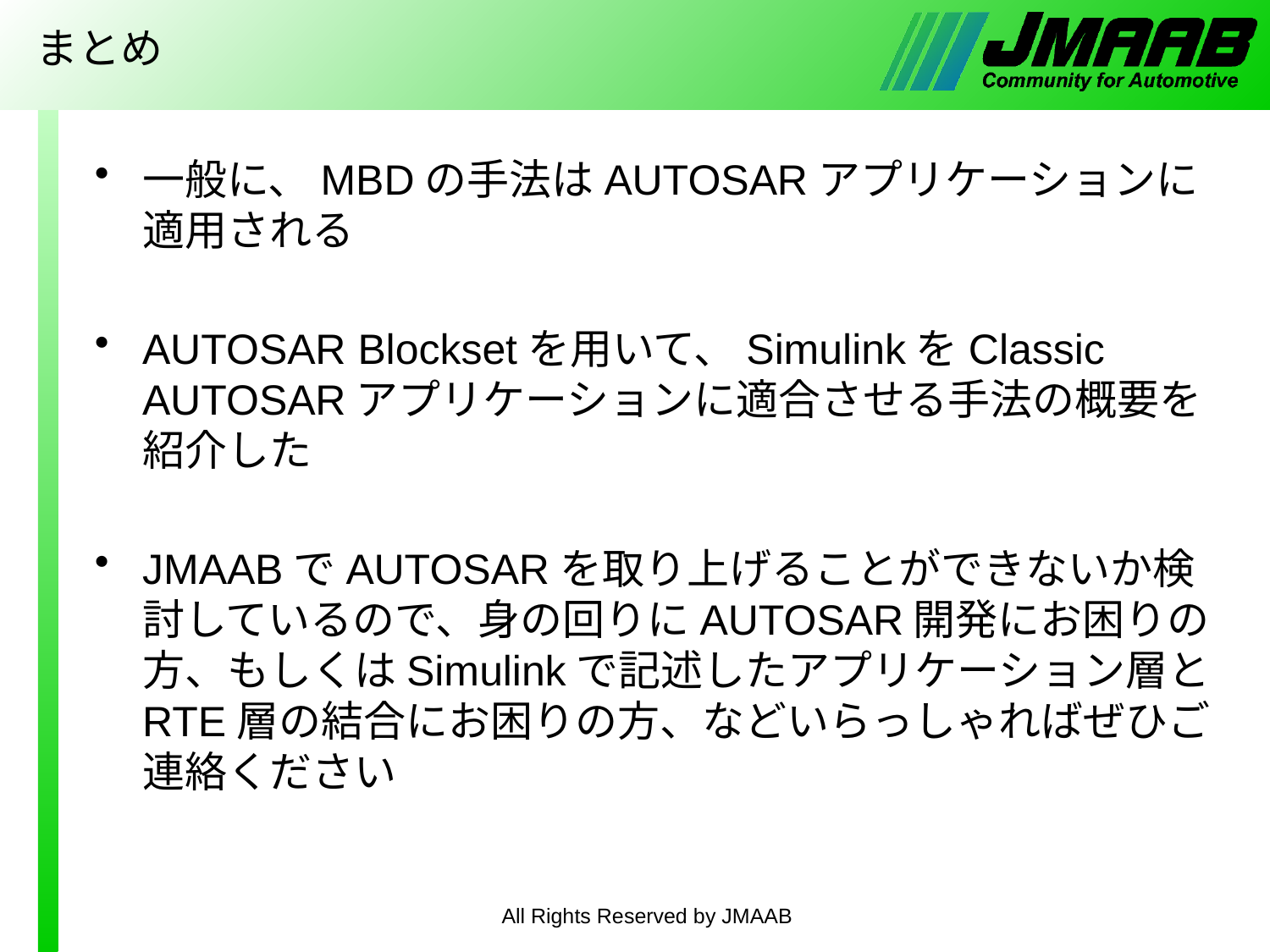

# まとめ
一般に、MBDの手法はAUTOSARアプリケーションに適用される

AUTOSAR Blocksetを用いて、SimulinkをClassic AUTOSARアプリケーションに適合させる手法の概要を紹介した

JMAABでAUTOSARを取り上げることができないか検討しているので、身の回りにAUTOSAR開発にお困りの方、もしくはSimulinkで記述したアプリケーション層とRTE層の結合にお困りの方、などいらっしゃればぜひご連絡ください